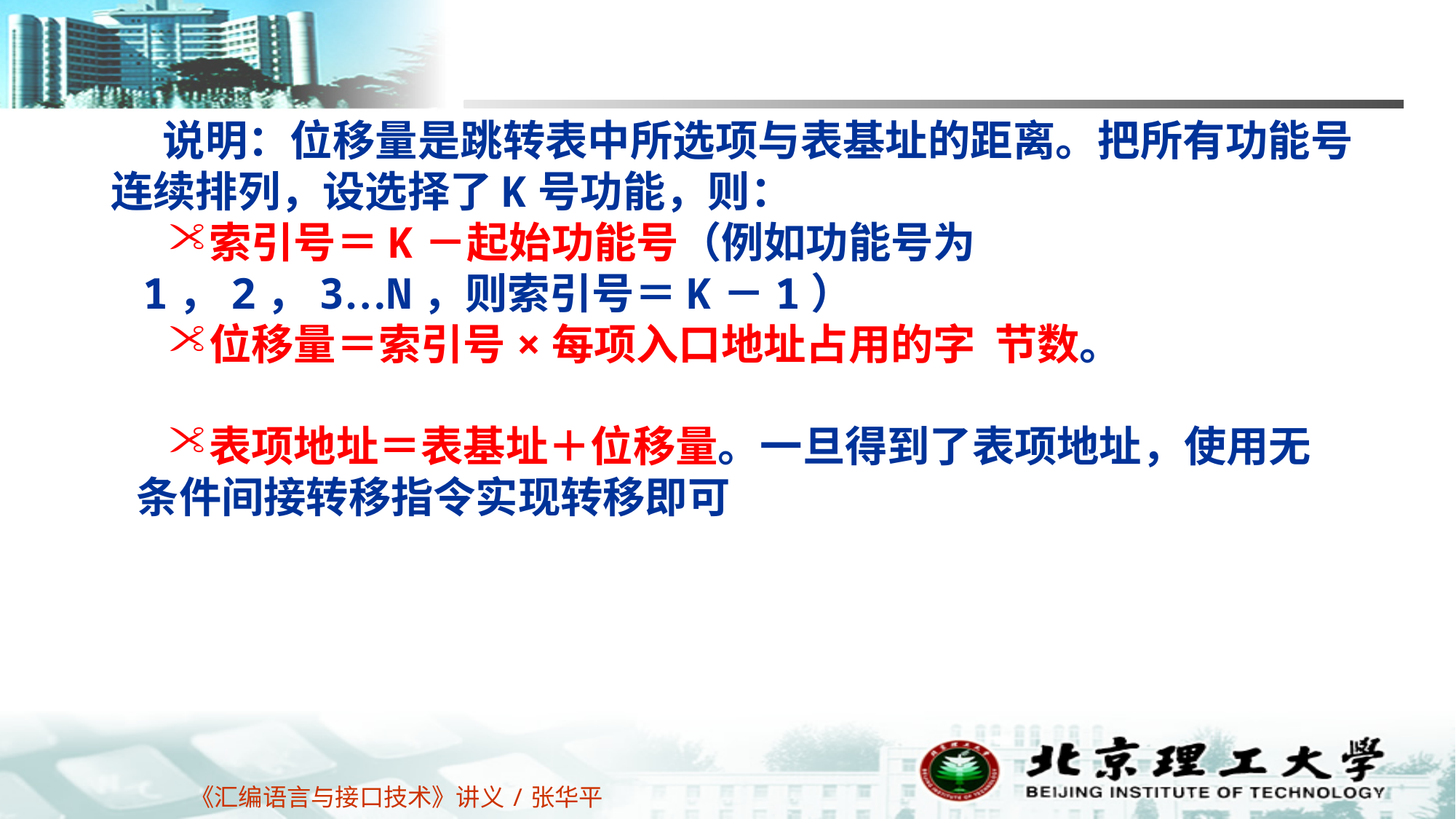

说明：位移量是跳转表中所选项与表基址的距离。把所有功能号连续排列，设选择了K号功能，则：
索引号＝K－起始功能号（例如功能号为
1，2，3…N，则索引号＝K－1）
位移量＝索引号×每项入口地址占用的字  节数。

表项地址＝表基址＋位移量。一旦得到了表项地址，使用无条件间接转移指令实现转移即可